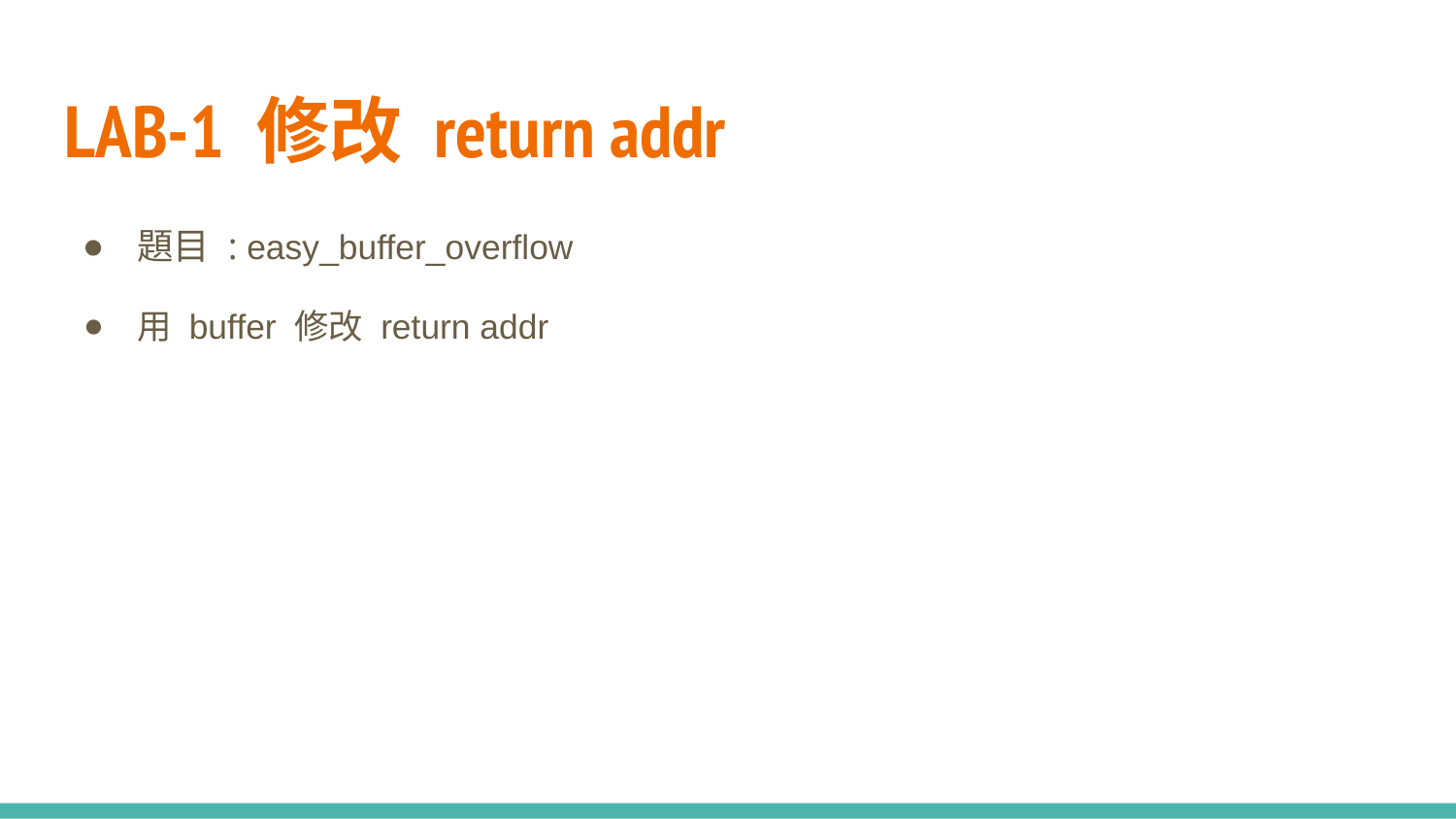

# LAB-1 修改 return addr
題目 : easy_buffer_overflow
用 buffer 修改 return addr